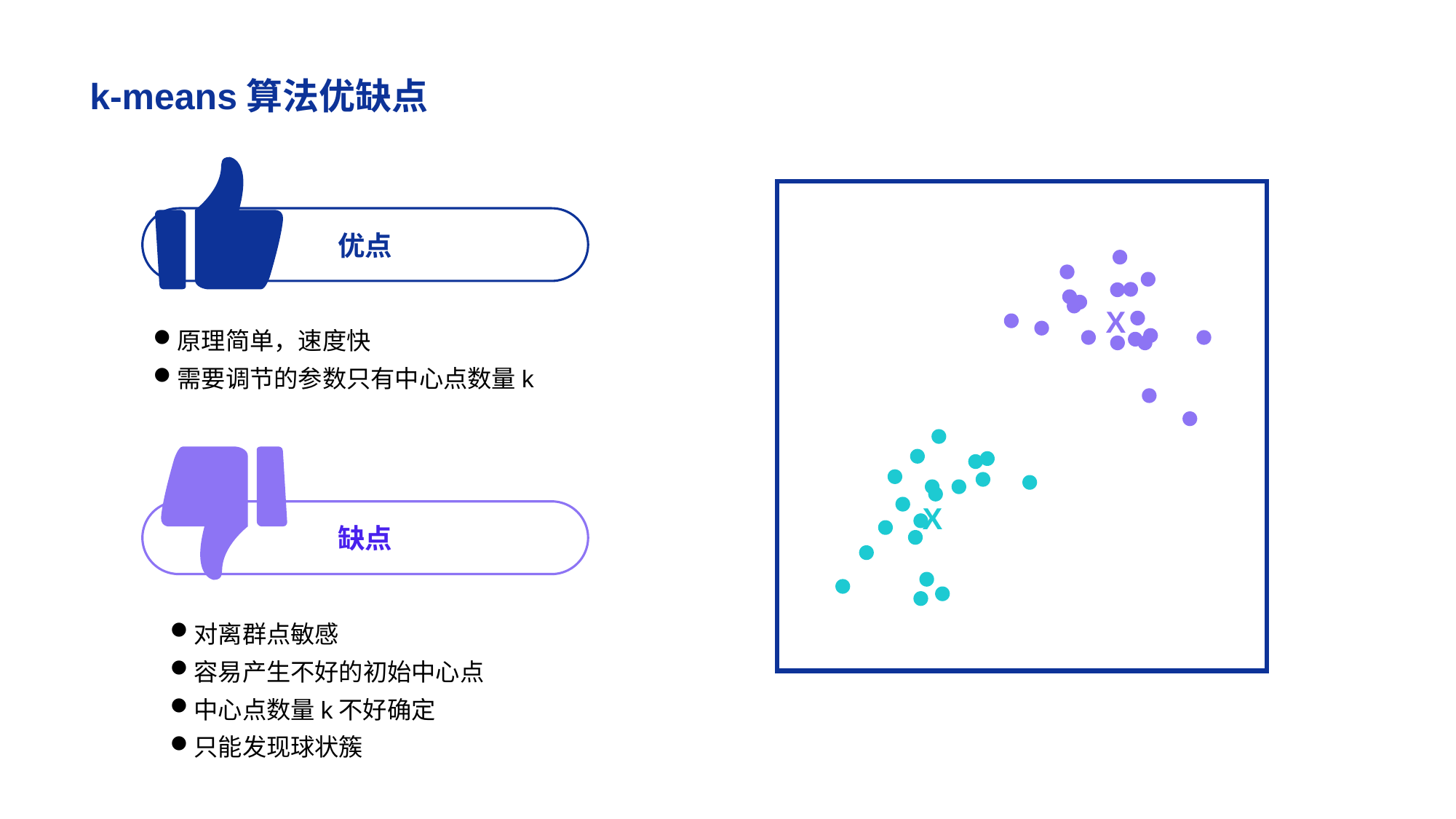

# k-means算法优缺点

优点
原理简单，速度快
需要调节的参数只有中心点数量k

X

缺点

对离群点敏感
容易产生不好的初始中心点
中心点数量k不好确定
只能发现球状簇

X